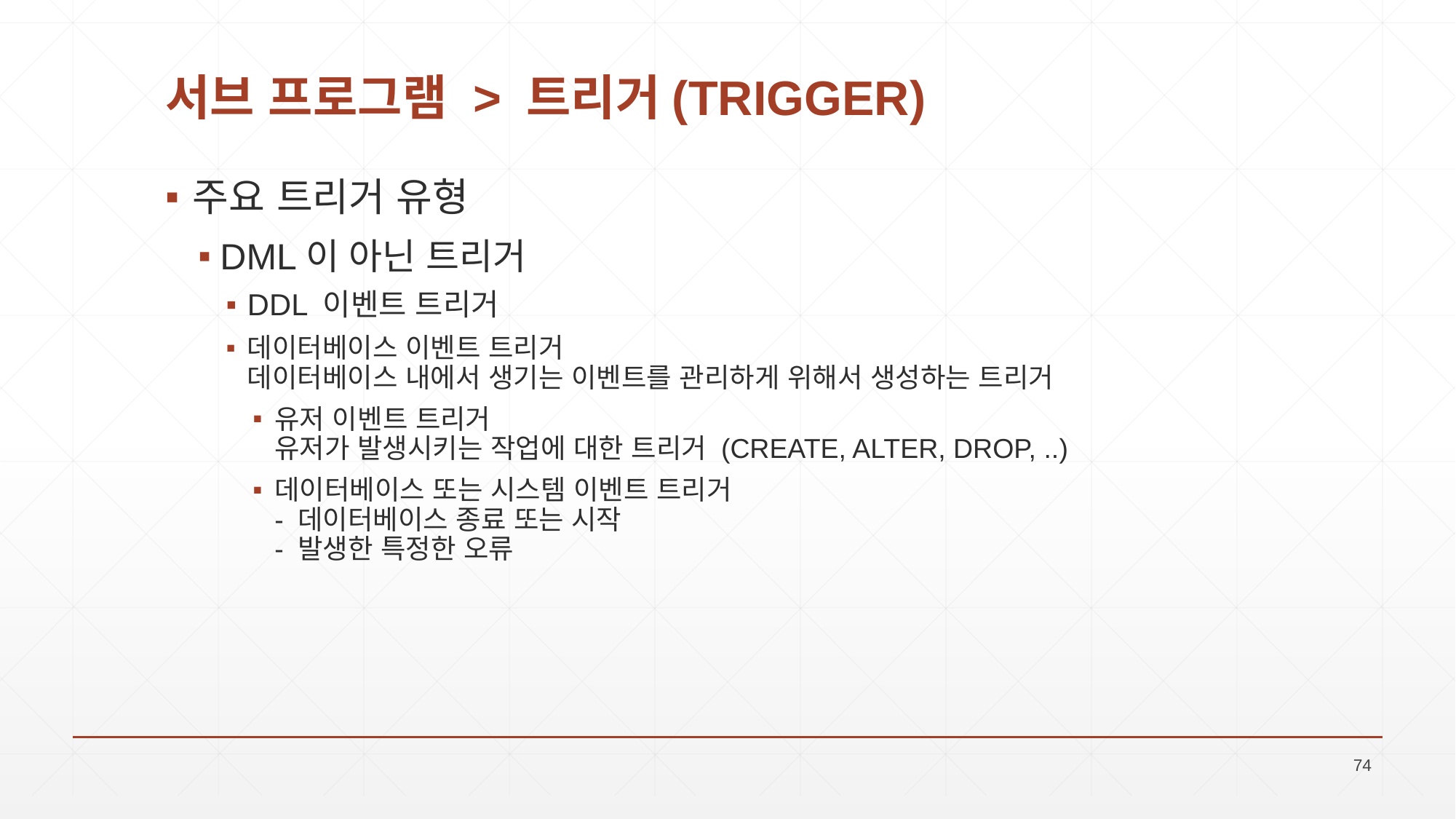

# 서브 프로그램 > 트리거(TRIGGER)
주요 트리거 유형
DML이 아닌 트리거
DDL 이벤트 트리거
데이터베이스 이벤트 트리거
데이터베이스 내에서 생기는 이벤트를 관리하게 위해서 생성하는 트리거
유저 이벤트 트리거
유저가 발생시키는 작업에 대한 트리거 (CREATE, ALTER, DROP, ..)
데이터베이스 또는 시스템 이벤트 트리거
- 데이터베이스 종료 또는 시작
- 발생한 특정한 오류
74